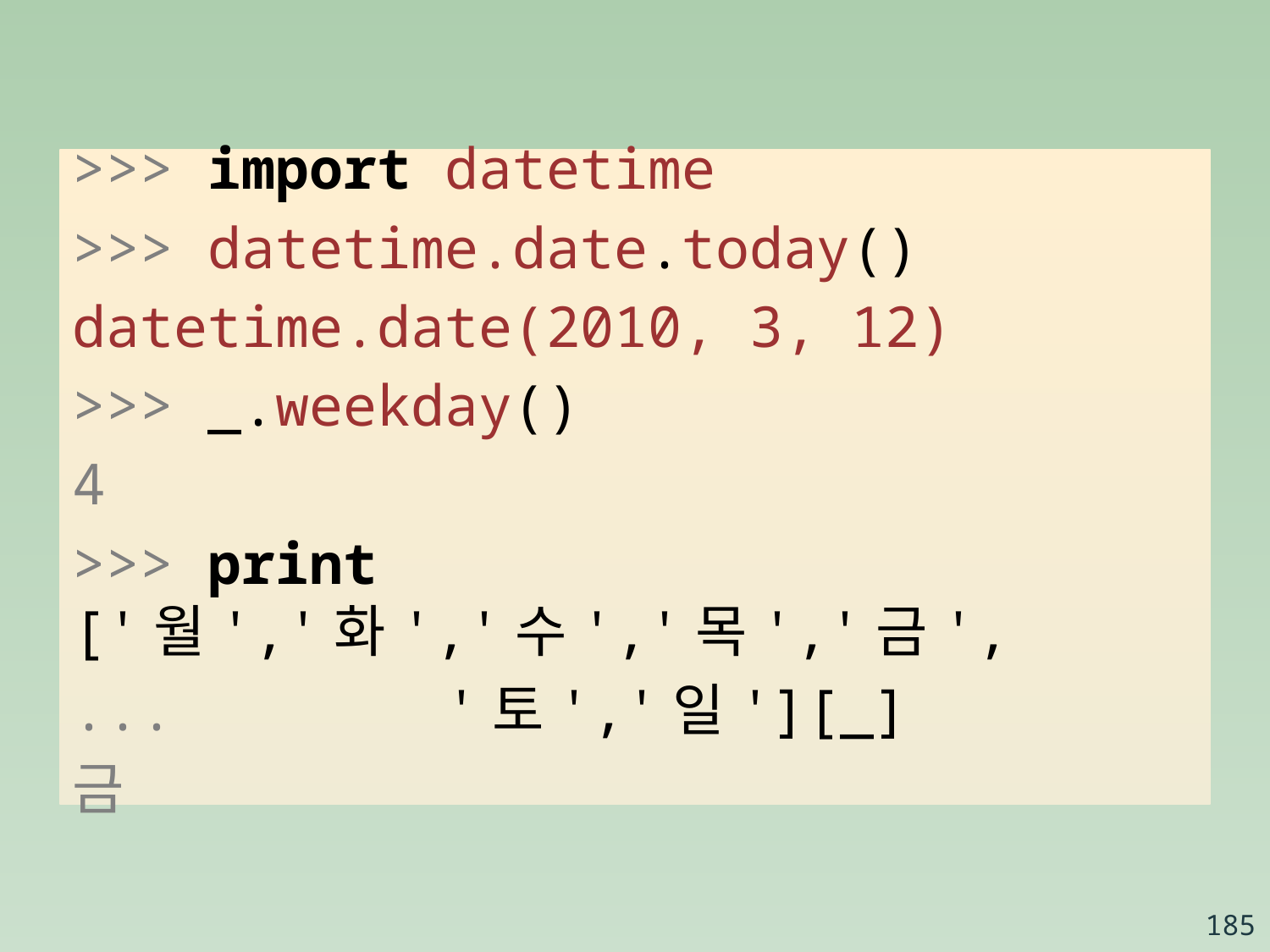

>>> import datetime
>>> datetime.date.today()
datetime.date(2010, 3, 12)
>>> _.weekday()
4
>>> print ['월','화','수','목','금',
...        '토','일'][_]
금
185